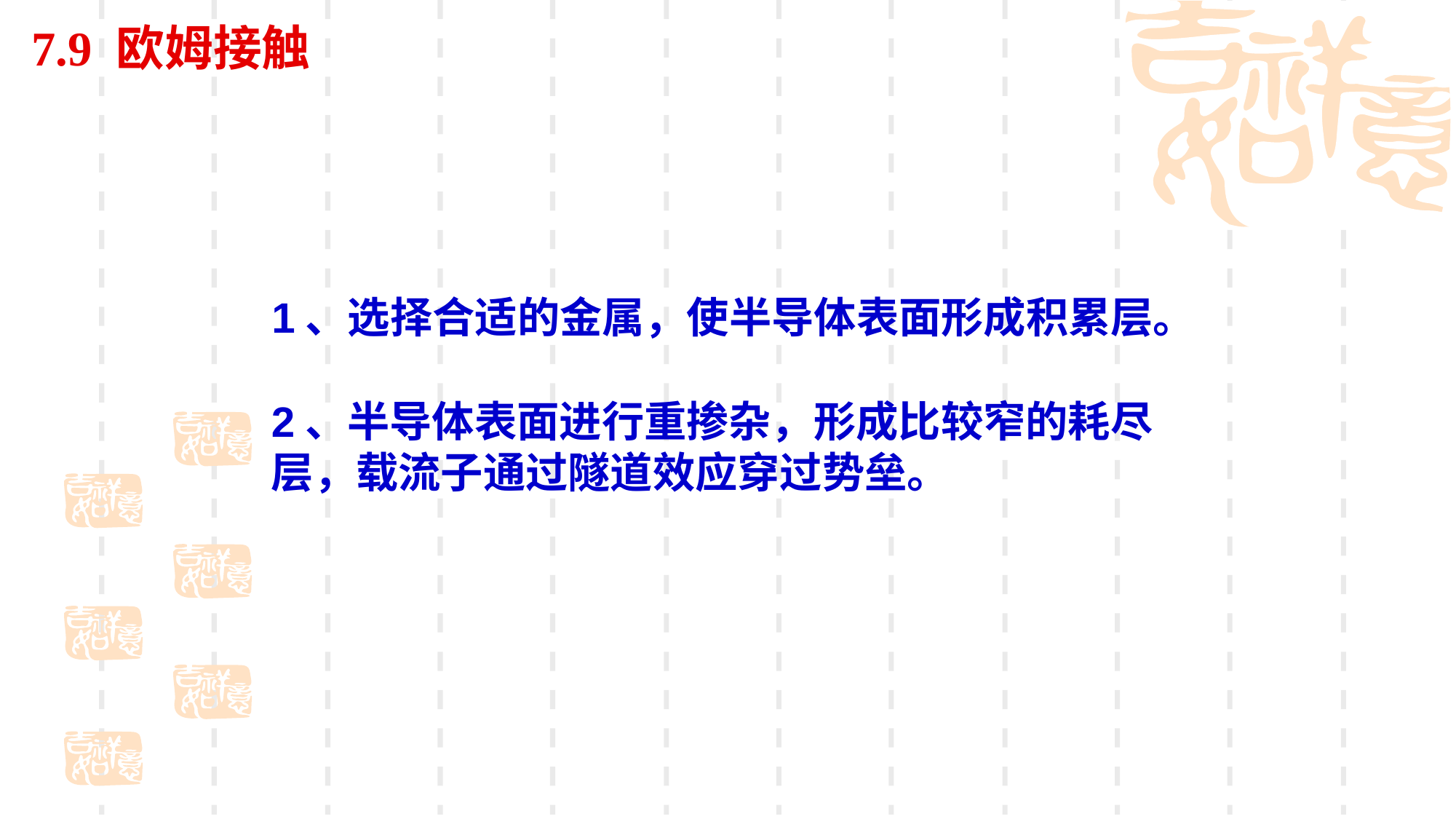

7.9 欧姆接触
1、选择合适的金属，使半导体表面形成积累层。
2、半导体表面进行重掺杂，形成比较窄的耗尽层，载流子通过隧道效应穿过势垒。